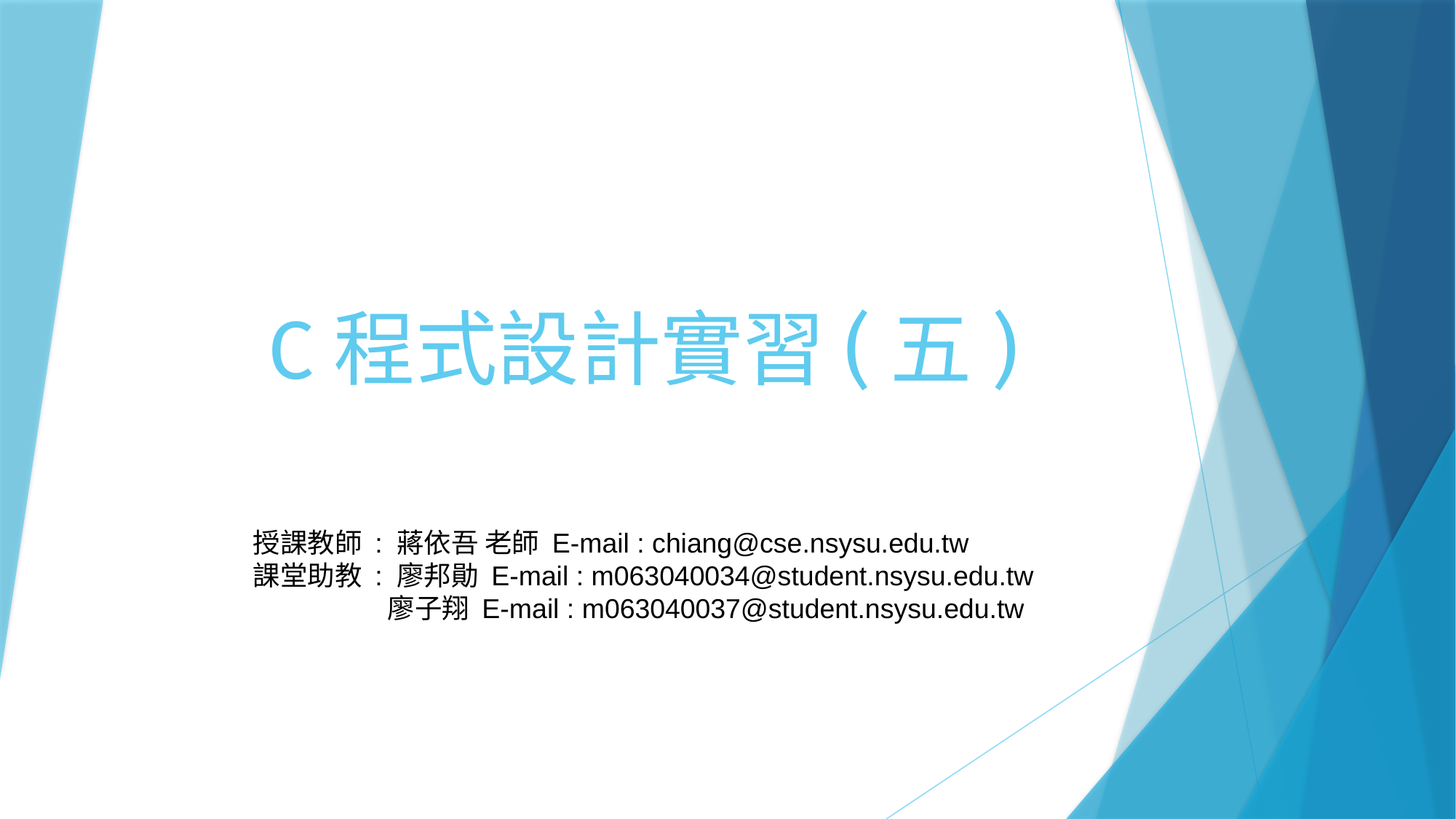

C程式設計實習(五)
授課教師 : 蔣依吾 老師 E-mail : chiang@cse.nsysu.edu.tw
課堂助教 : 廖邦勛 E-mail : m063040034@student.nsysu.edu.tw
	   廖子翔 E-mail : m063040037@student.nsysu.edu.tw